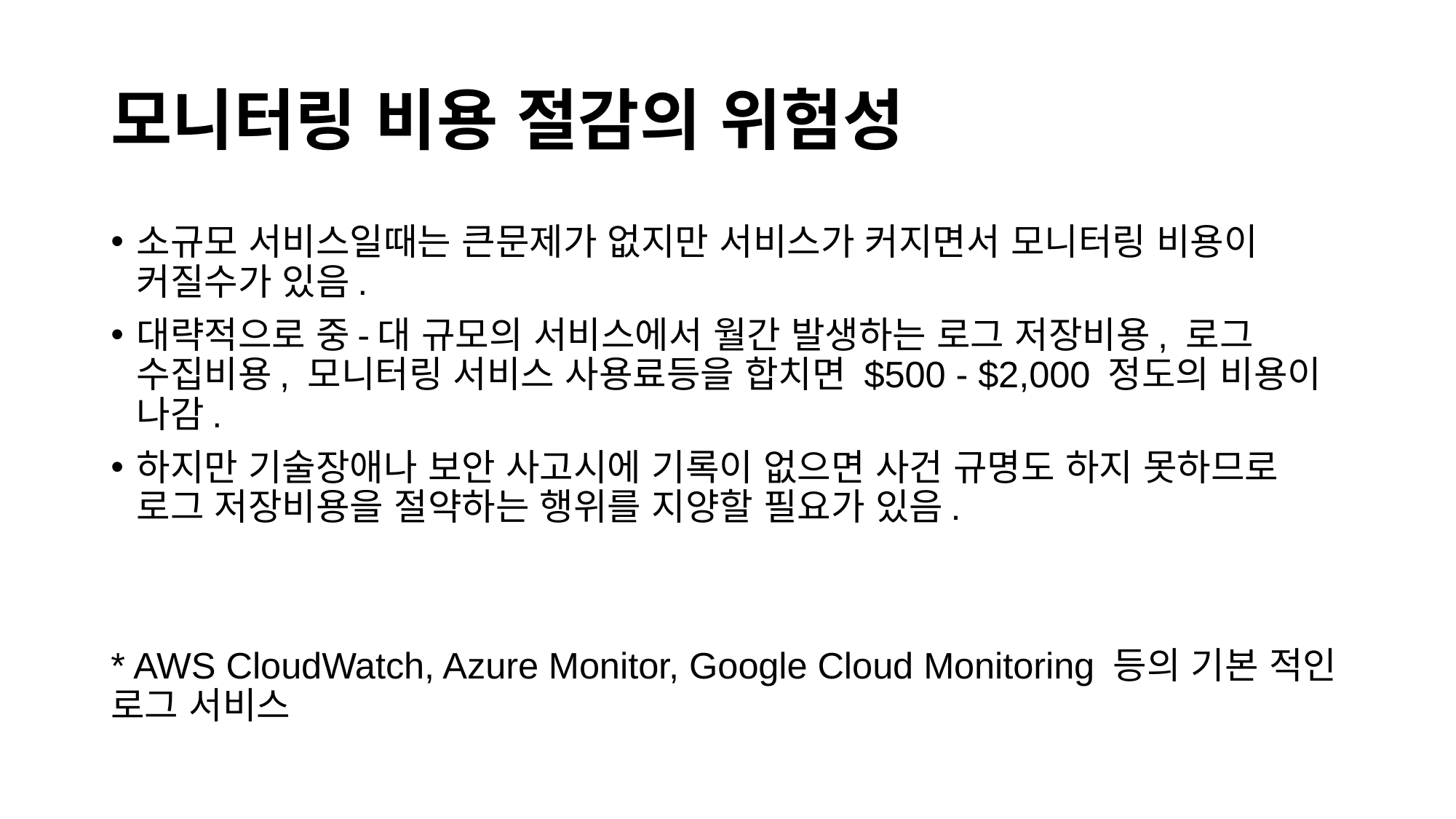

# 모니터링 비용 절감의 위험성
소규모 서비스일때는 큰문제가 없지만 서비스가 커지면서 모니터링 비용이 커질수가 있음.
대략적으로 중-대 규모의 서비스에서 월간 발생하는 로그 저장비용, 로그 수집비용, 모니터링 서비스 사용료등을 합치면 $500 - $2,000 정도의 비용이 나감.
하지만 기술장애나 보안 사고시에 기록이 없으면 사건 규명도 하지 못하므로 로그 저장비용을 절약하는 행위를 지양할 필요가 있음.

* AWS CloudWatch, Azure Monitor, Google Cloud Monitoring 등의 기본 적인 로그 서비스